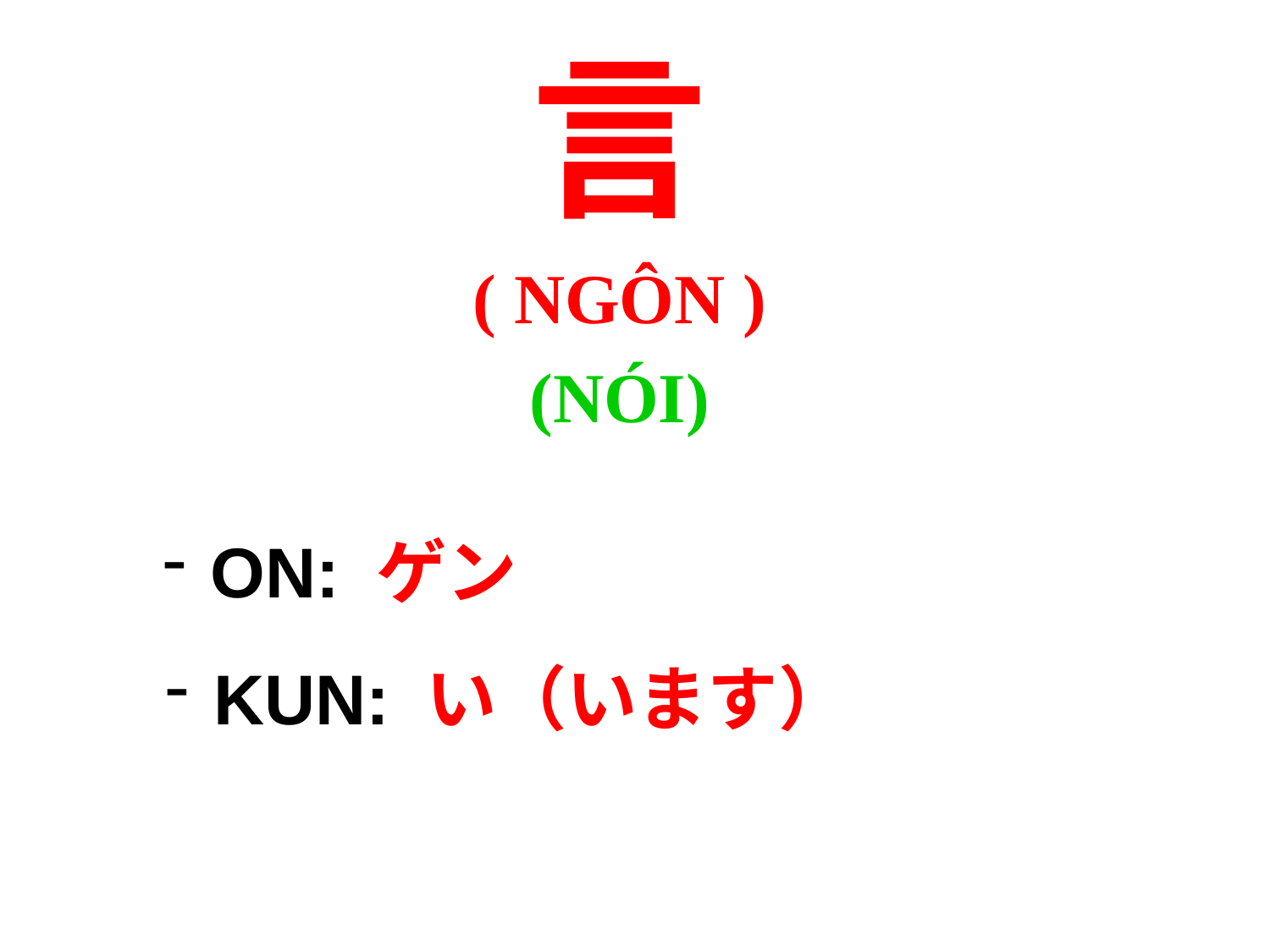

言
( NGÔN )
(NÓI)

ON: ゲン

KUN: い（います）